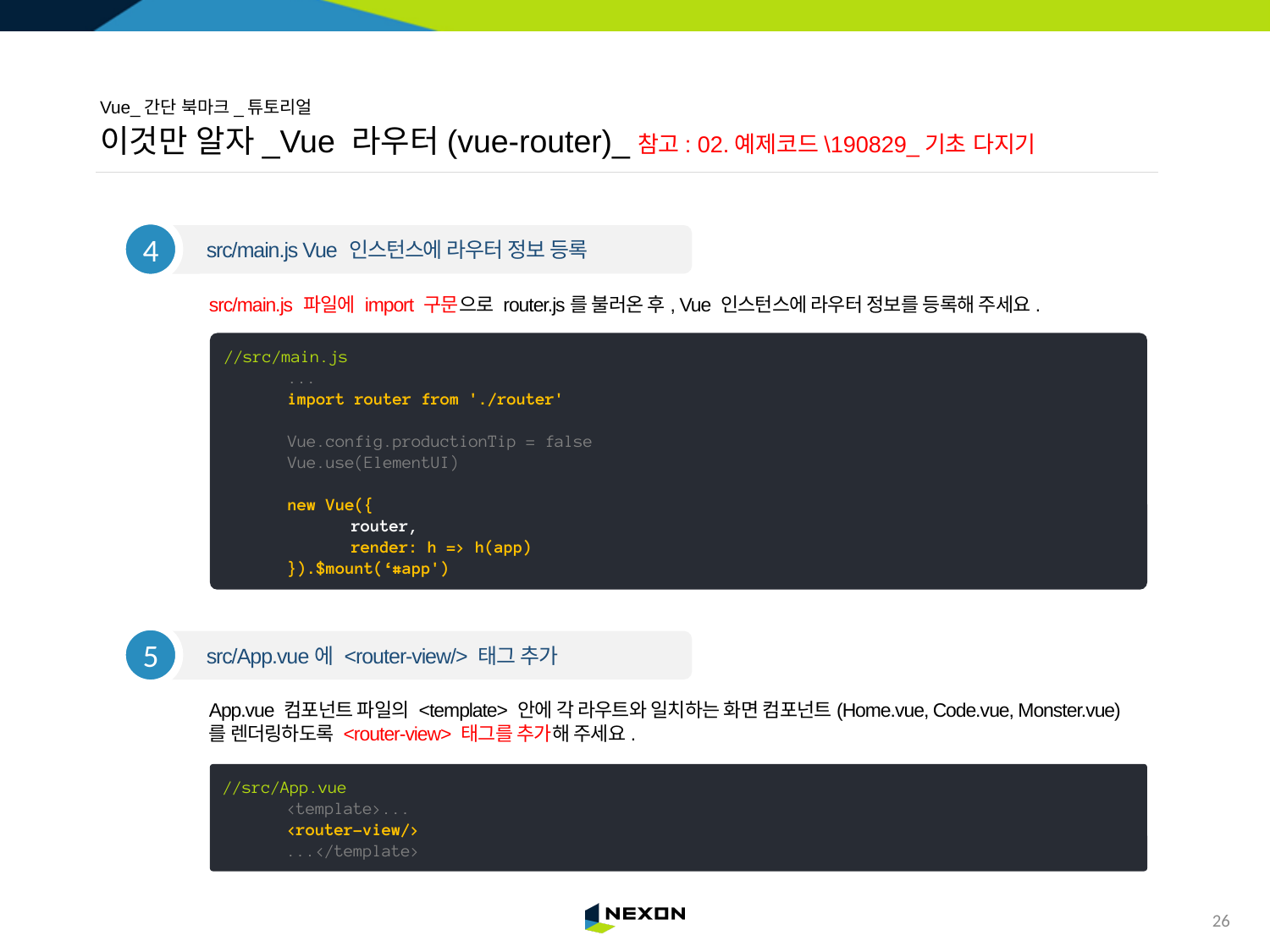

# Vue_간단 북마크_튜토리얼 이것만 알자_Vue 라우터(vue-router)_참고: 02.예제코드\190829_기초 다지기
4
src/main.js Vue 인스턴스에 라우터 정보 등록
src/main.js 파일에 import 구문으로 router.js를 불러온 후, Vue 인스턴스에 라우터 정보를 등록해 주세요.
//src/main.js
...
import router from './router'

Vue.config.productionTip = false
Vue.use(ElementUI)

new Vue({
router,
render: h => h(app)
}).$mount(‘#app')
5
src/App.vue에 <router-view/> 태그 추가
App.vue 컴포넌트 파일의 <template> 안에 각 라우트와 일치하는 화면 컴포넌트(Home.vue, Code.vue, Monster.vue)를 렌더링하도록 <router-view> 태그를 추가해 주세요.
//src/App.vue
<template>...
<router-view/>
...</template>
26